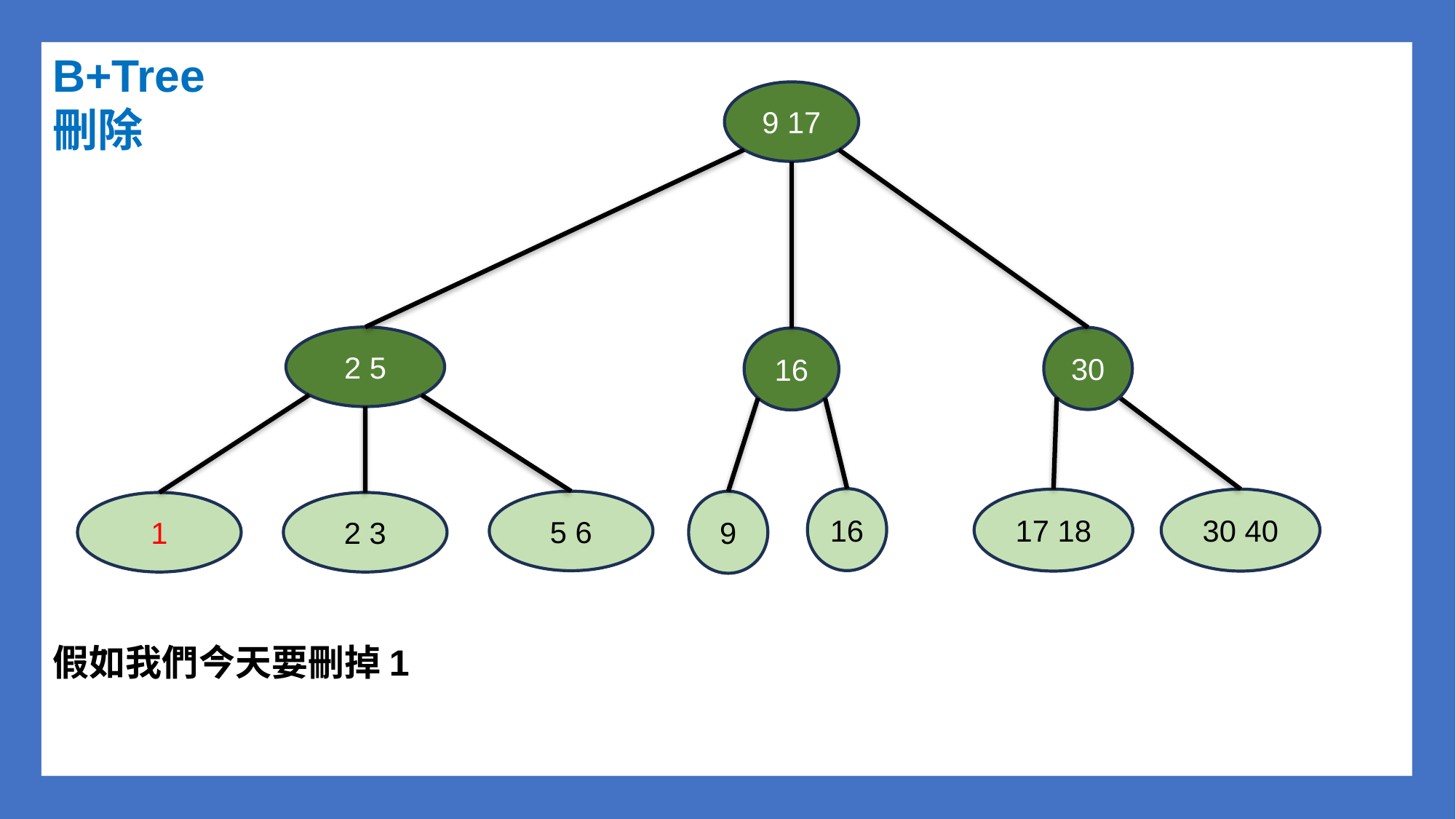

B+Tree
刪除
9 17
2 5
30
16
16
30 40
17 18
5 6
9
2 3
1
假如我們今天要刪掉1